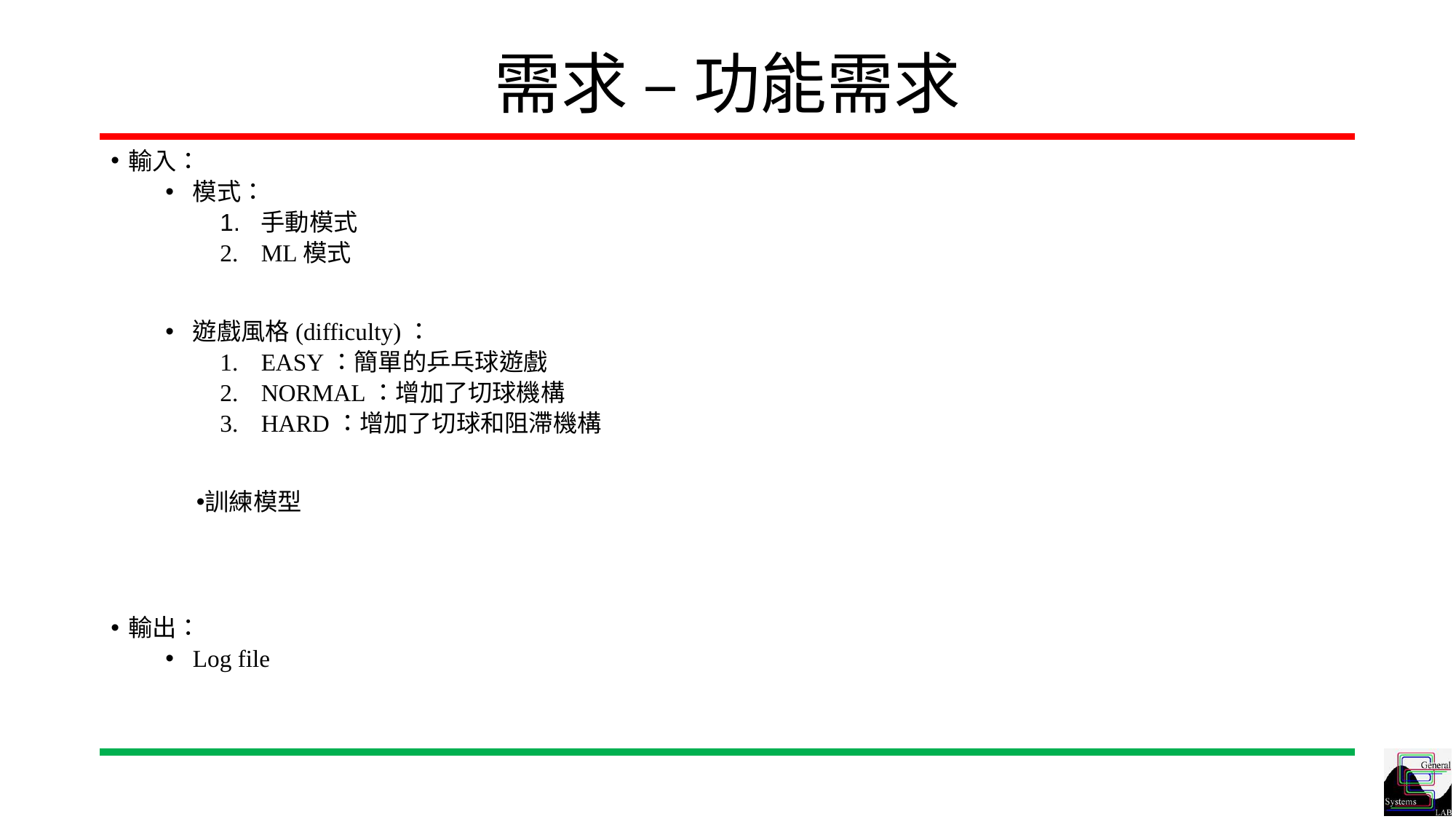

# 需求 – 功能需求
輸入：
模式：
手動模式
ML模式

遊戲風格(difficulty)：
EASY：簡單的乒乓球遊戲
NORMAL：增加了切球機構
HARD：增加了切球和阻滯機構

訓練模型

輸出：
Log file